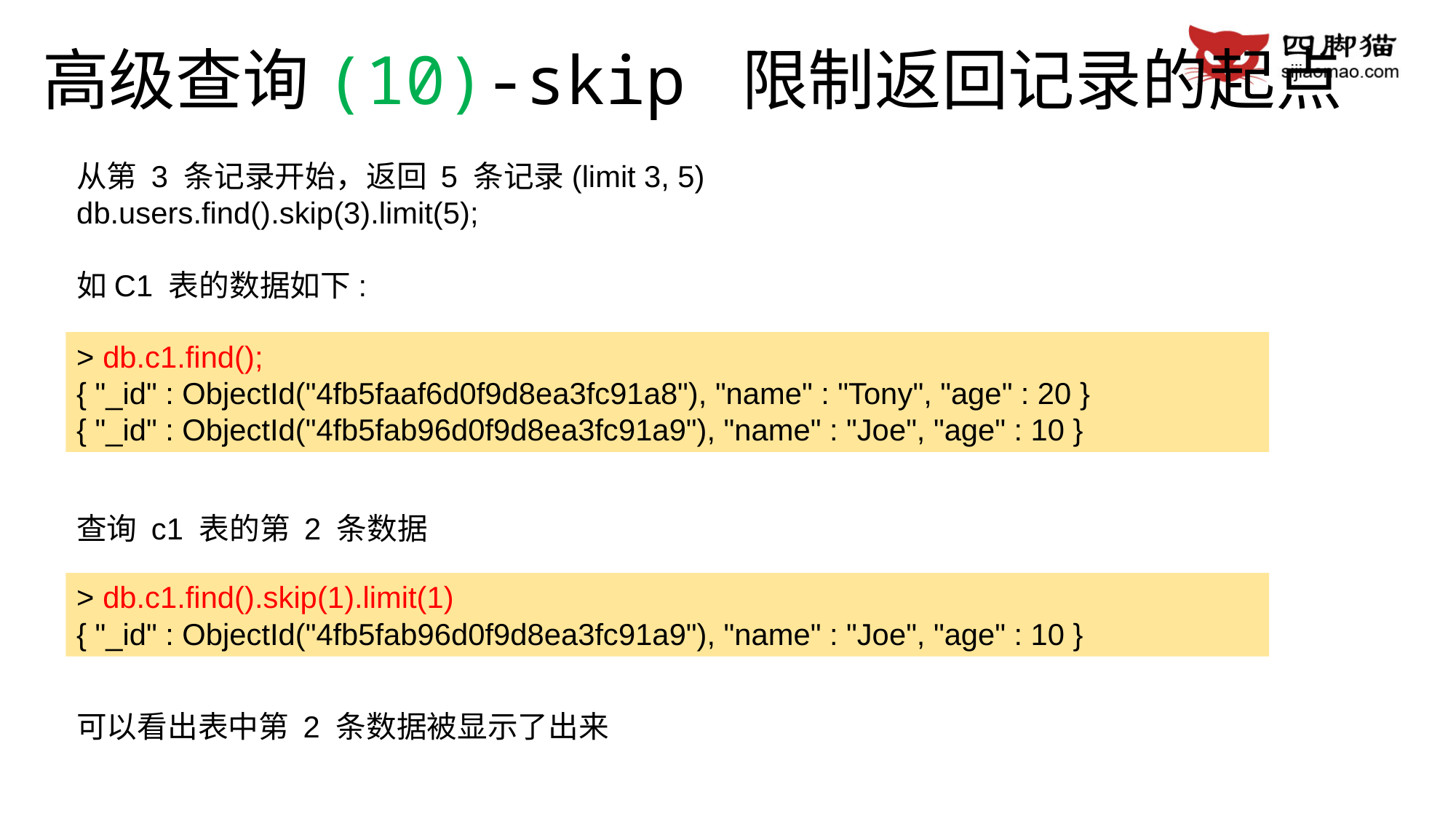

# 高级查询(10)-skip 限制返回记录的起点
从第 3 条记录开始，返回 5 条记录(limit 3, 5)
db.users.find().skip(3).limit(5);

如C1 表的数据如下:
> db.c1.find();
{ "_id" : ObjectId("4fb5faaf6d0f9d8ea3fc91a8"), "name" : "Tony", "age" : 20 }
{ "_id" : ObjectId("4fb5fab96d0f9d8ea3fc91a9"), "name" : "Joe", "age" : 10 }
查询 c1 表的第 2 条数据
> db.c1.find().skip(1).limit(1)
{ "_id" : ObjectId("4fb5fab96d0f9d8ea3fc91a9"), "name" : "Joe", "age" : 10 }
可以看出表中第 2 条数据被显示了出来